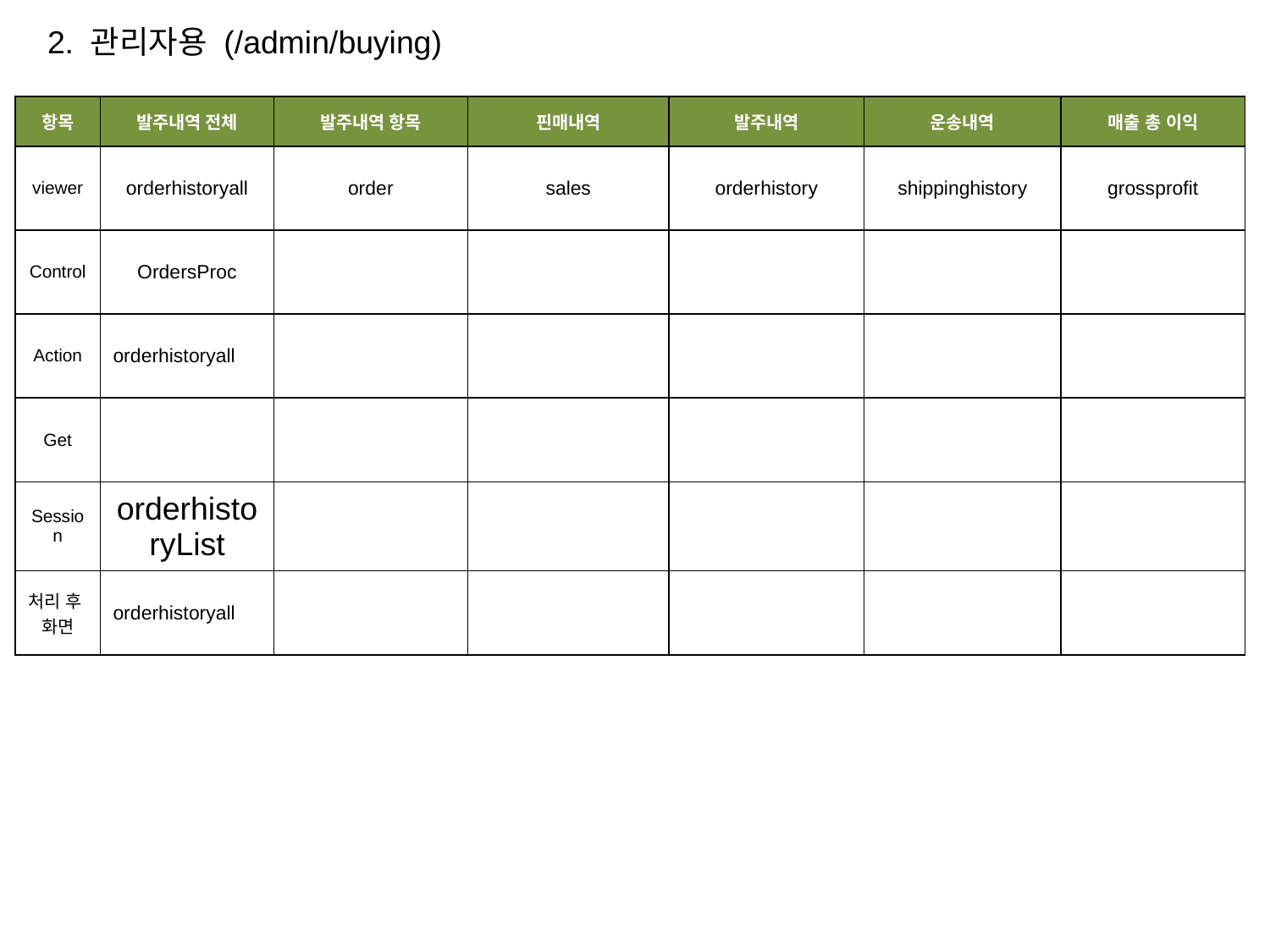

2. 관리자용 (/admin/buying)
| 항목 | 발주내역 전체 | 발주내역 항목 | 핀매내역 | 발주내역 | 운송내역 | 매출 총 이익 |
| --- | --- | --- | --- | --- | --- | --- |
| viewer | orderhistoryall | order | sales | orderhistory | shippinghistory | grossprofit |
| Control | OrdersProc |  |  |  |  |  |
| Action | orderhistoryall |  |  |  |  |  |
| Get |  |  |  |  |  |  |
| Session | orderhistoryList |  |  |  |  |  |
| 처리 후 화면 | orderhistoryall |  |  |  |  |  |